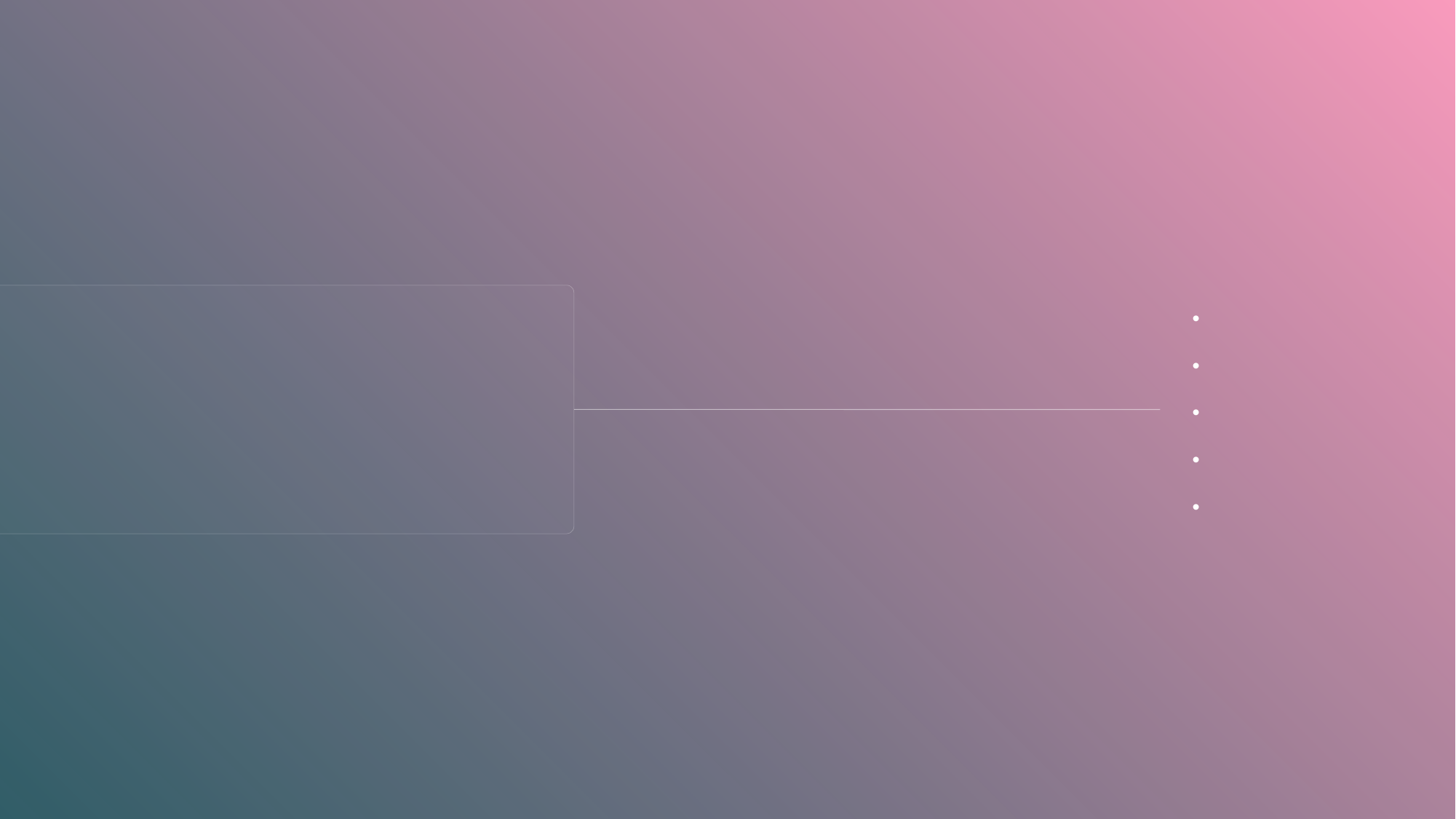

Main Idea
Sub Idea 1
Sub Idea 2
아이디어 소개
향후 계획
# INDEX